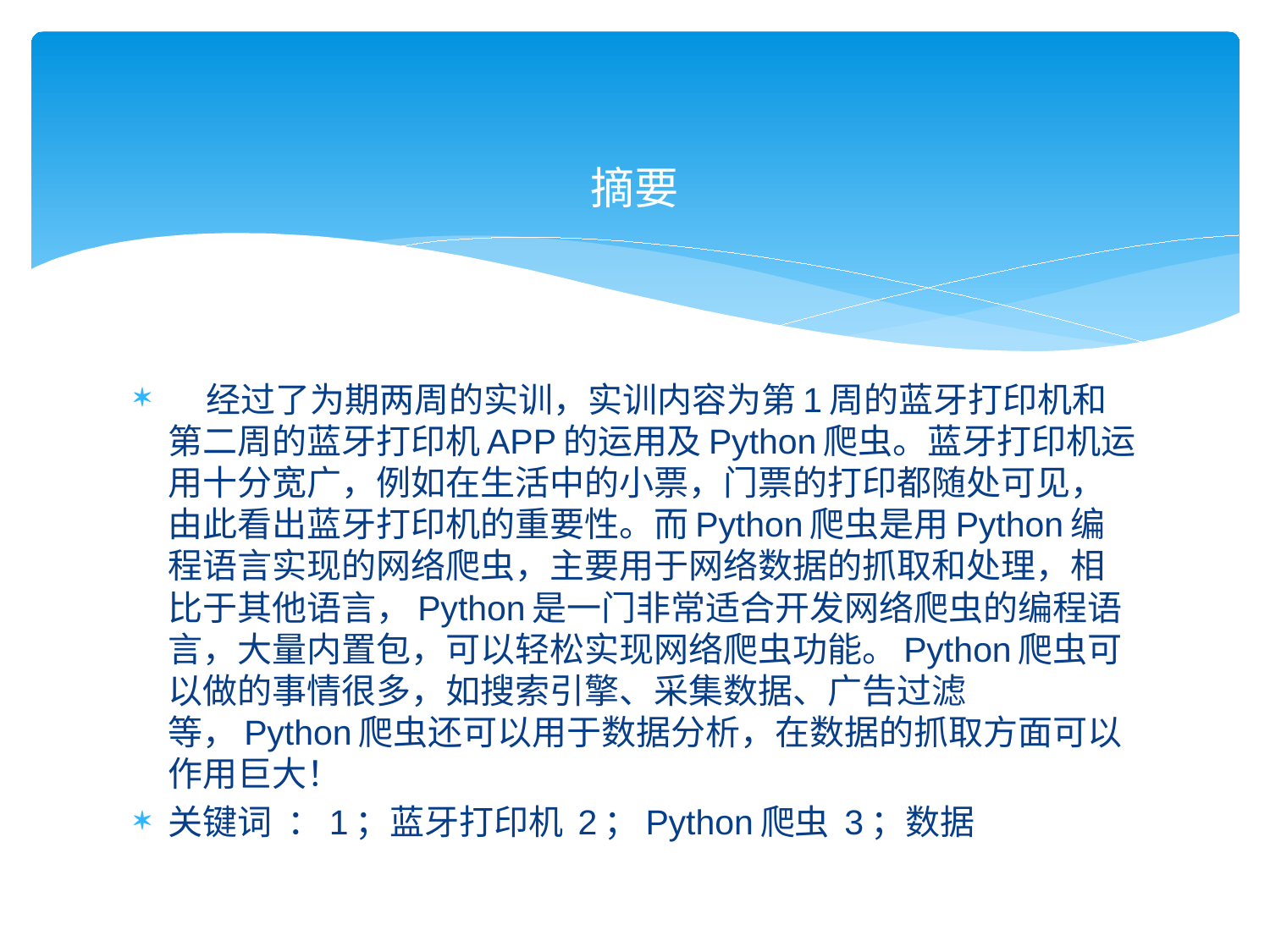

# 摘要
    经过了为期两周的实训，实训内容为第1周的蓝牙打印机和第二周的蓝牙打印机APP的运用及Python爬虫。蓝牙打印机运用十分宽广，例如在生活中的小票，门票的打印都随处可见，由此看出蓝牙打印机的重要性。而Python爬虫是用Python编程语言实现的网络爬虫，主要用于网络数据的抓取和处理，相比于其他语言，Python是一门非常适合开发网络爬虫的编程语言，大量内置包，可以轻松实现网络爬虫功能。Python爬虫可以做的事情很多，如搜索引擎、采集数据、广告过滤等，Python爬虫还可以用于数据分析，在数据的抓取方面可以作用巨大！
关键词  ：1；蓝牙打印机 2；Python爬虫 3；数据